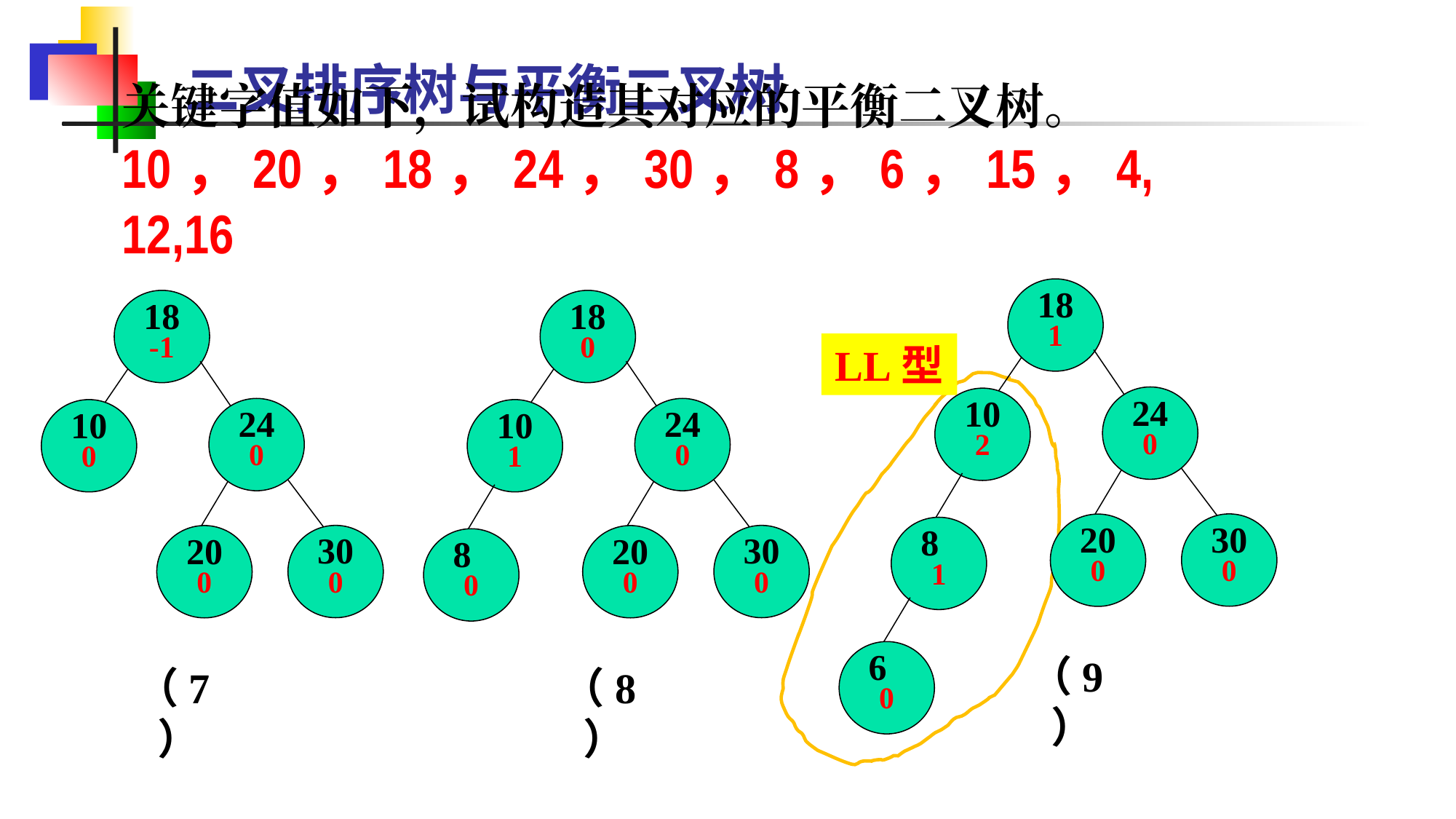

二叉排序树与平衡二叉树
关键字值如下，试构造其对应的平衡二叉树。
10，20，18，24，30，8，6，15，4, 12,16
18 1

10 2

24 0
（9）

20 0
30 0

8   1

6   0
18 -1

10 0

24 0
（7）

20 0
30 0
18 0

10 1

24 0
（8）

20 0
30 0

8   0
LL型